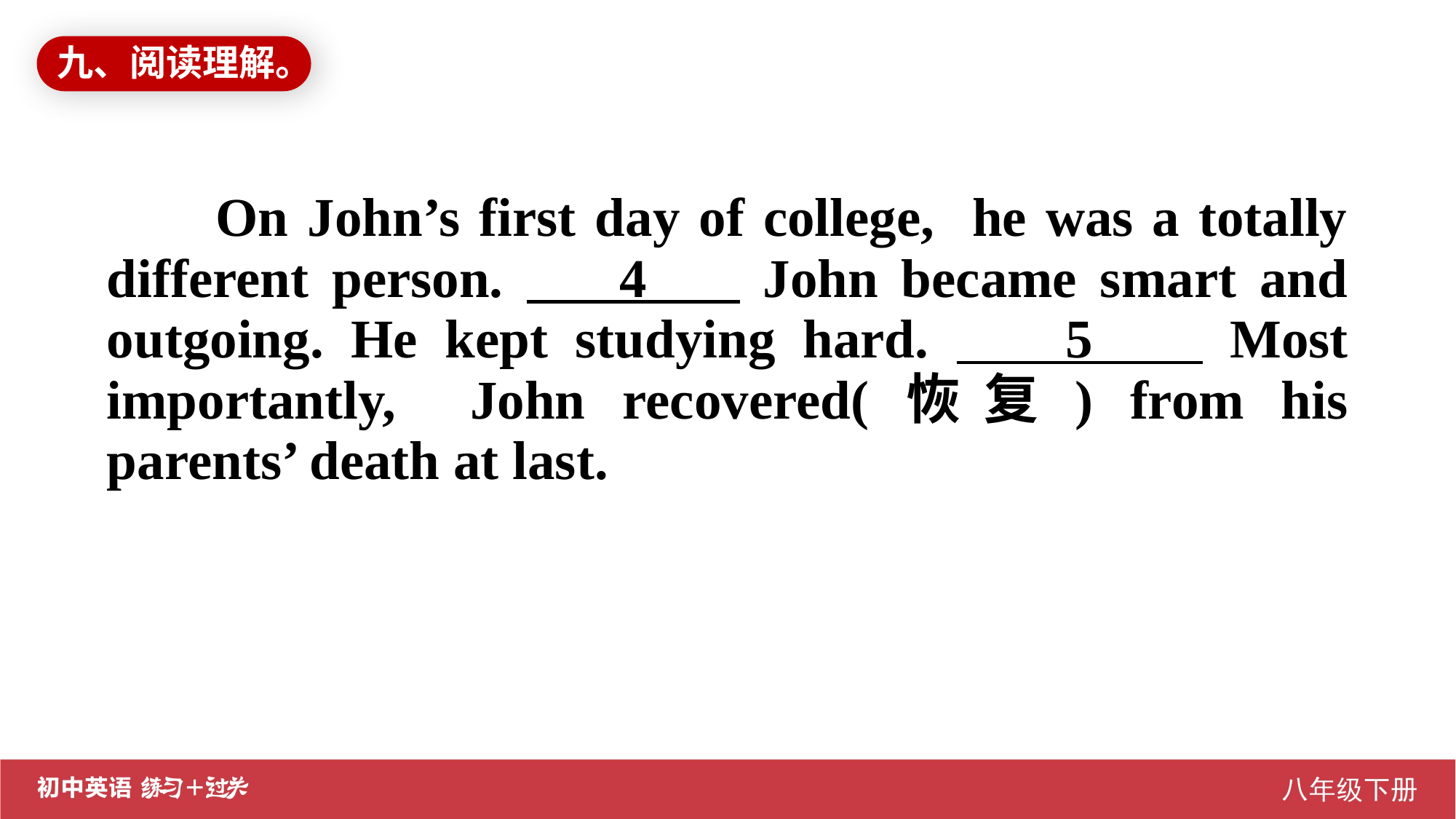

九、阅读理解。

On John’s first day of college,  he was a totally different person.     4     John became smart and outgoing. He kept studying hard.     5     Most importantly,  John recovered(恢复) from his parents’ death at last.